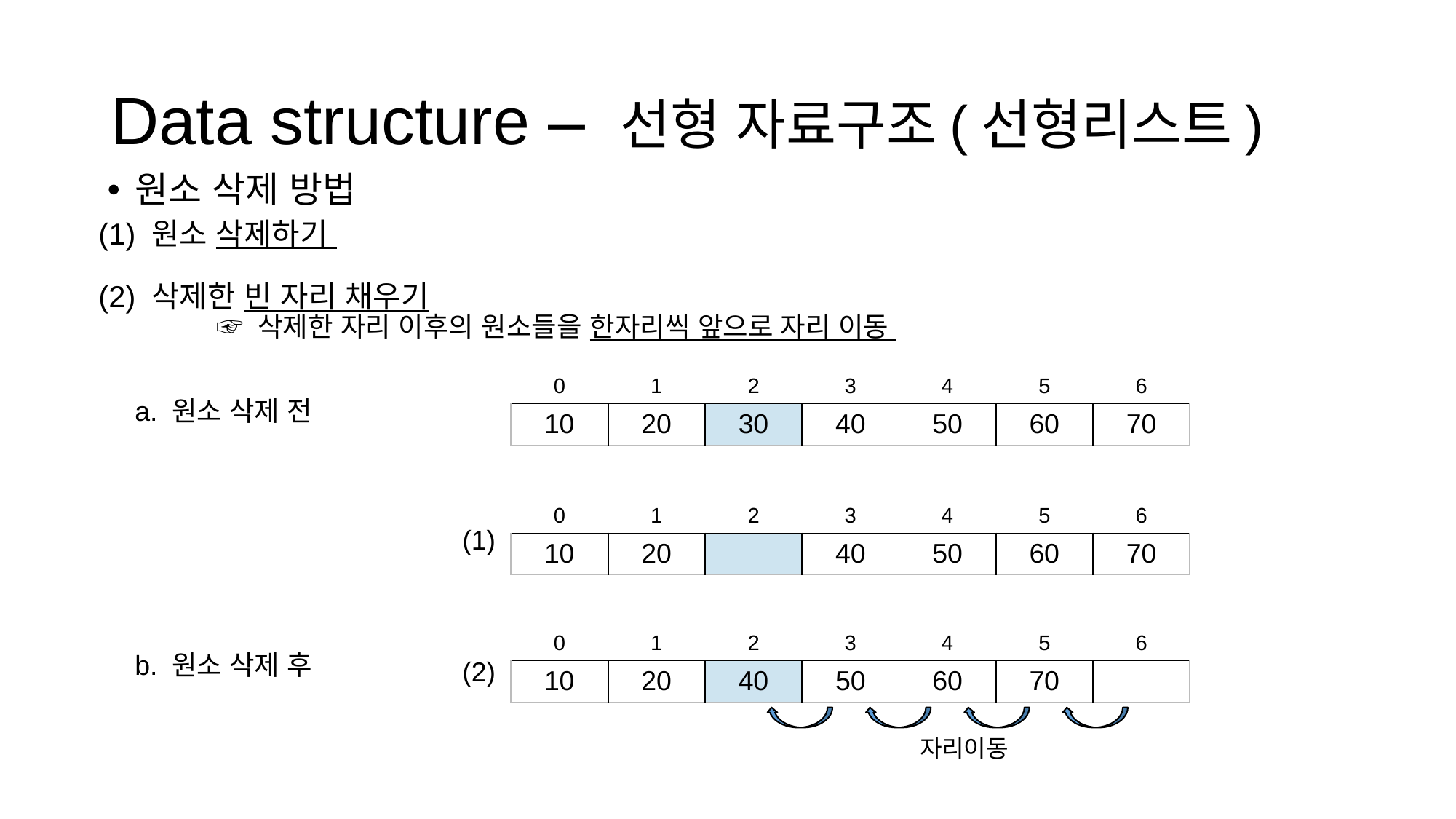

# Data structure – 선형 자료구조(선형리스트)
원소 삭제 방법
(1) 원소 삭제하기
(2) 삭제한 빈 자리 채우기
☞ 삭제한 자리 이후의 원소들을 한자리씩 앞으로 자리 이동

| 0 | 1 | 2 | 3 | 4 | 5 | 6 |
| --- | --- | --- | --- | --- | --- | --- |
| 10 | 20 | 30 | 40 | 50 | 60 | 70 |
a. 원소 삭제 전
| 0 | 1 | 2 | 3 | 4 | 5 | 6 |
| --- | --- | --- | --- | --- | --- | --- |
| 10 | 20 |  | 40 | 50 | 60 | 70 |
(1)
| 0 | 1 | 2 | 3 | 4 | 5 | 6 |
| --- | --- | --- | --- | --- | --- | --- |
| 10 | 20 | 40 | 50 | 60 | 70 |  |
b. 원소 삭제 후
(2)

자리이동